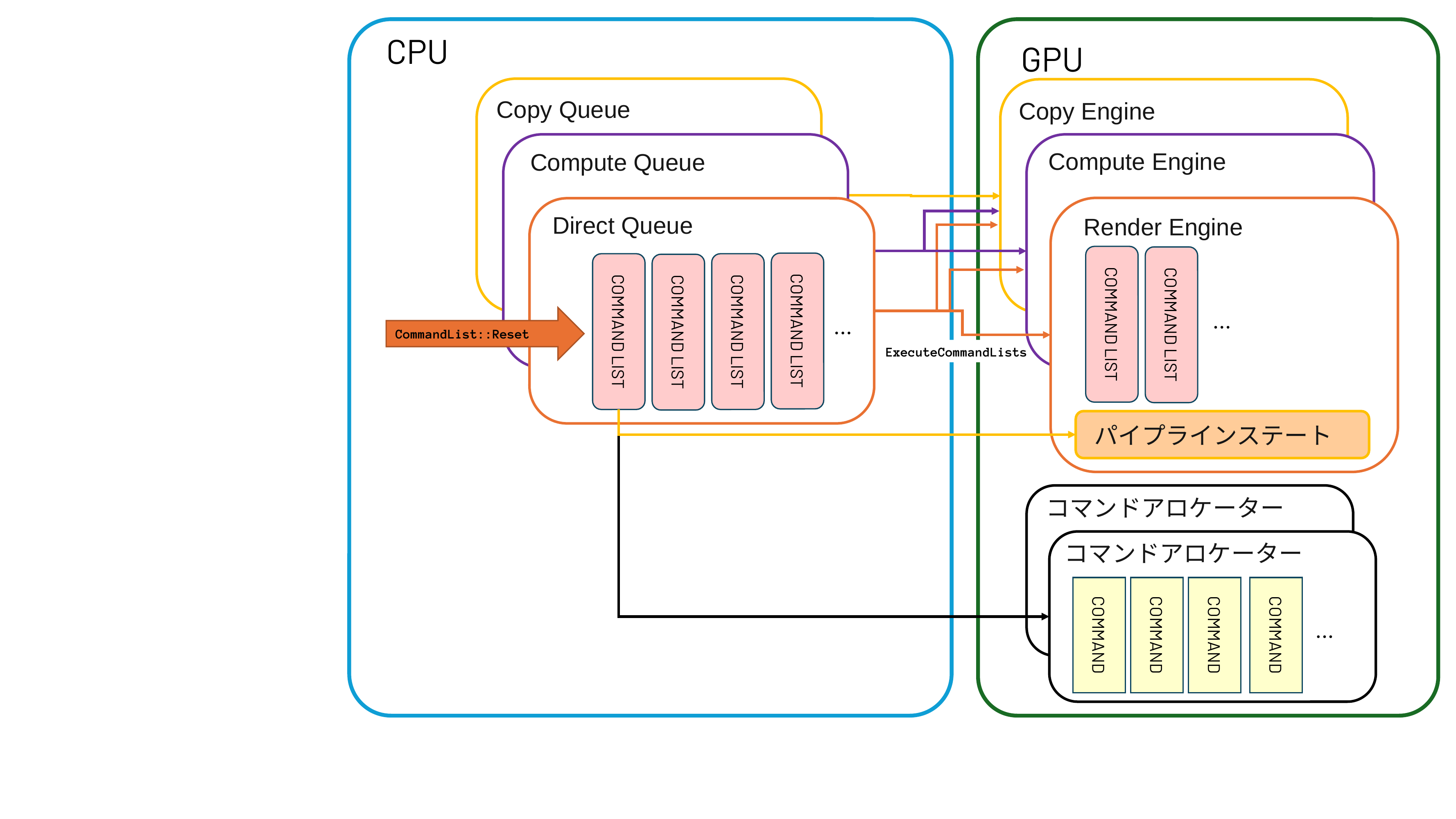

CPU
GPU

Copy Queue
Copy Engine

Compute Engine
Compute Queue

Direct Queue
Render Engine

COMMAND LIST
COMMAND LIST
COMMAND LIST
COMMAND LIST
COMMAND LIST
COMMAND LIST

…

…
…
CommandList::Reset
ExecuteCommandLists

パイプラインステート

コマンドアロケーター

コマンドアロケーター
COMMAND
COMMAND
COMMAND
COMMAND
…